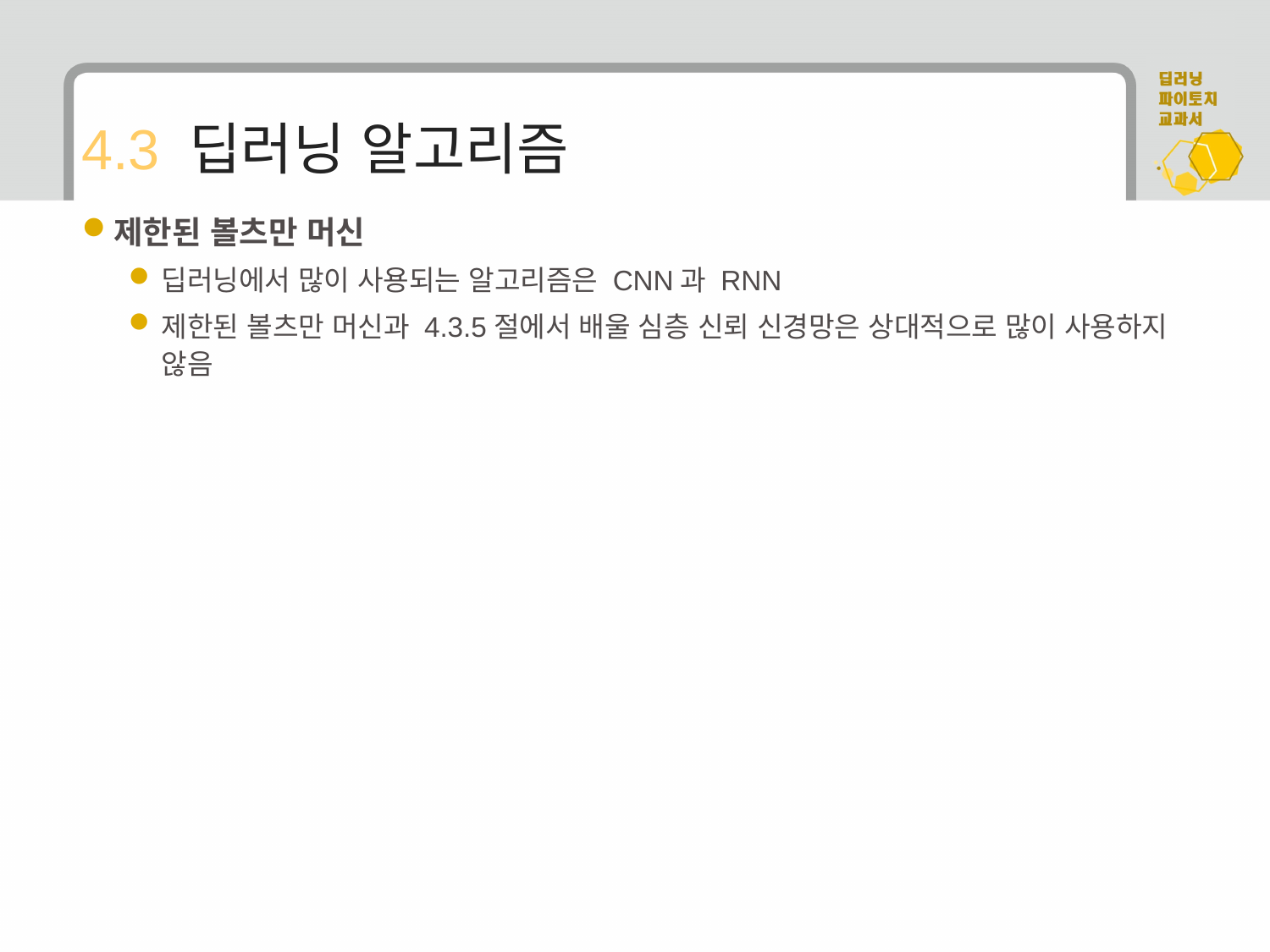

# 4.3 딥러닝 알고리즘
제한된 볼츠만 머신
딥러닝에서 많이 사용되는 알고리즘은 CNN과 RNN
제한된 볼츠만 머신과 4.3.5절에서 배울 심층 신뢰 신경망은 상대적으로 많이 사용하지 않음